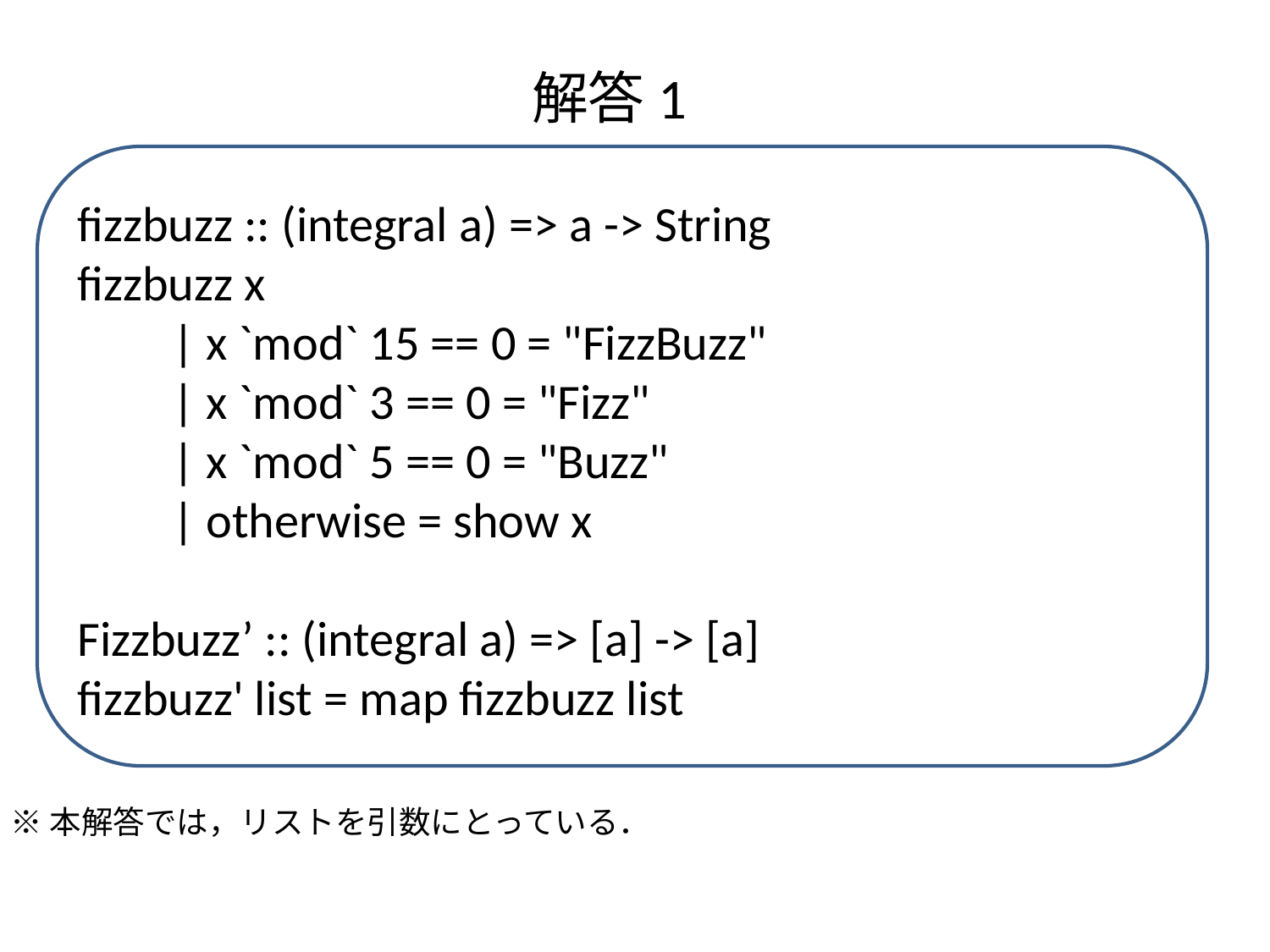

解答1

fizzbuzz :: (integral a) => a -> String
fizzbuzz x
  　| x `mod` 15 == 0 = "FizzBuzz"
  　| x `mod` 3 == 0 = "Fizz"
  　| x `mod` 5 == 0 = "Buzz"
  　| otherwise = show x

Fizzbuzz’ :: (integral a) => [a] -> [a]
fizzbuzz' list = map fizzbuzz list
※本解答では，リストを引数にとっている．